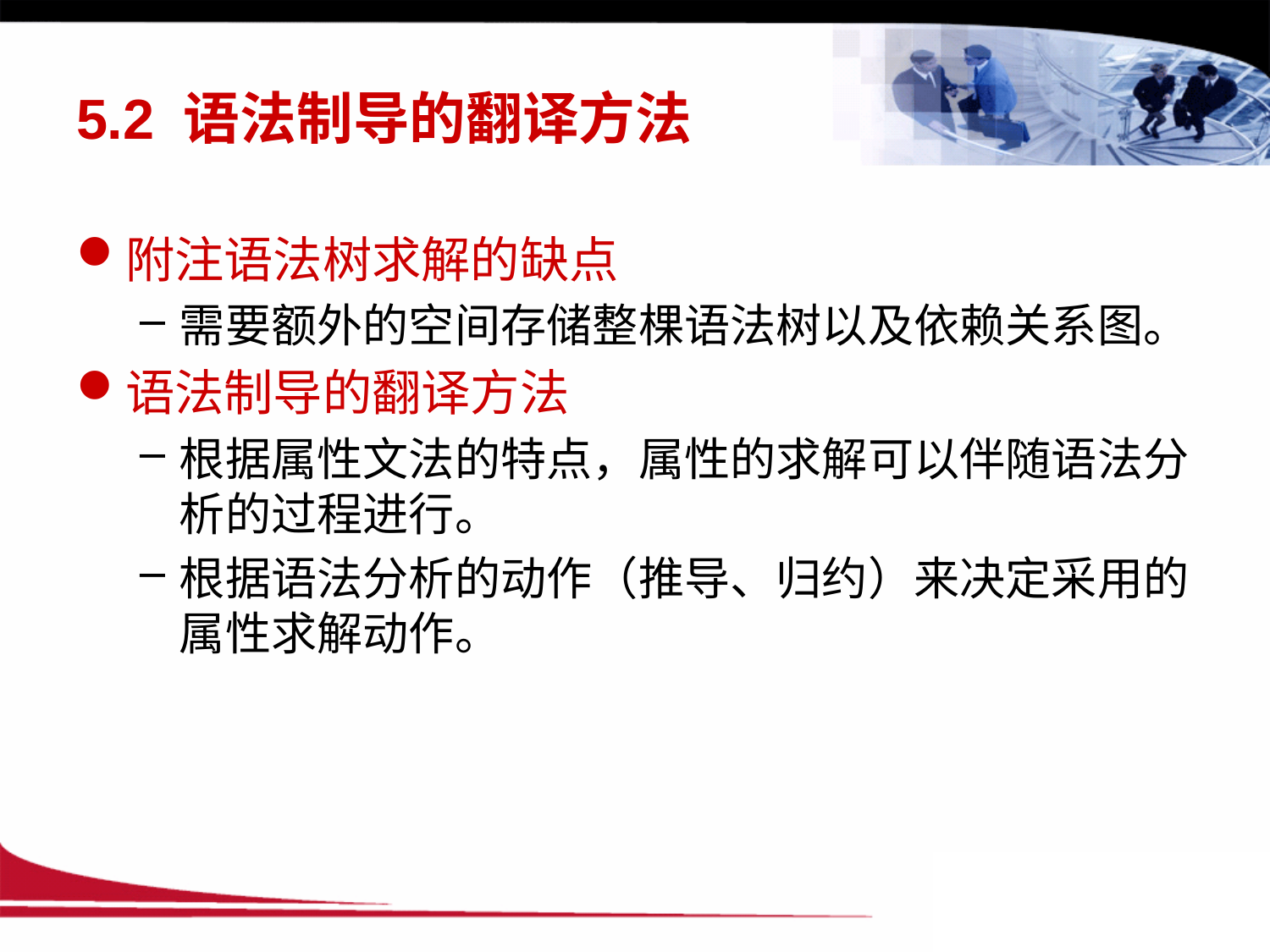

# 5.2 语法制导的翻译方法
附注语法树求解的缺点
需要额外的空间存储整棵语法树以及依赖关系图。
语法制导的翻译方法
根据属性文法的特点，属性的求解可以伴随语法分析的过程进行。
根据语法分析的动作（推导、归约）来决定采用的属性求解动作。